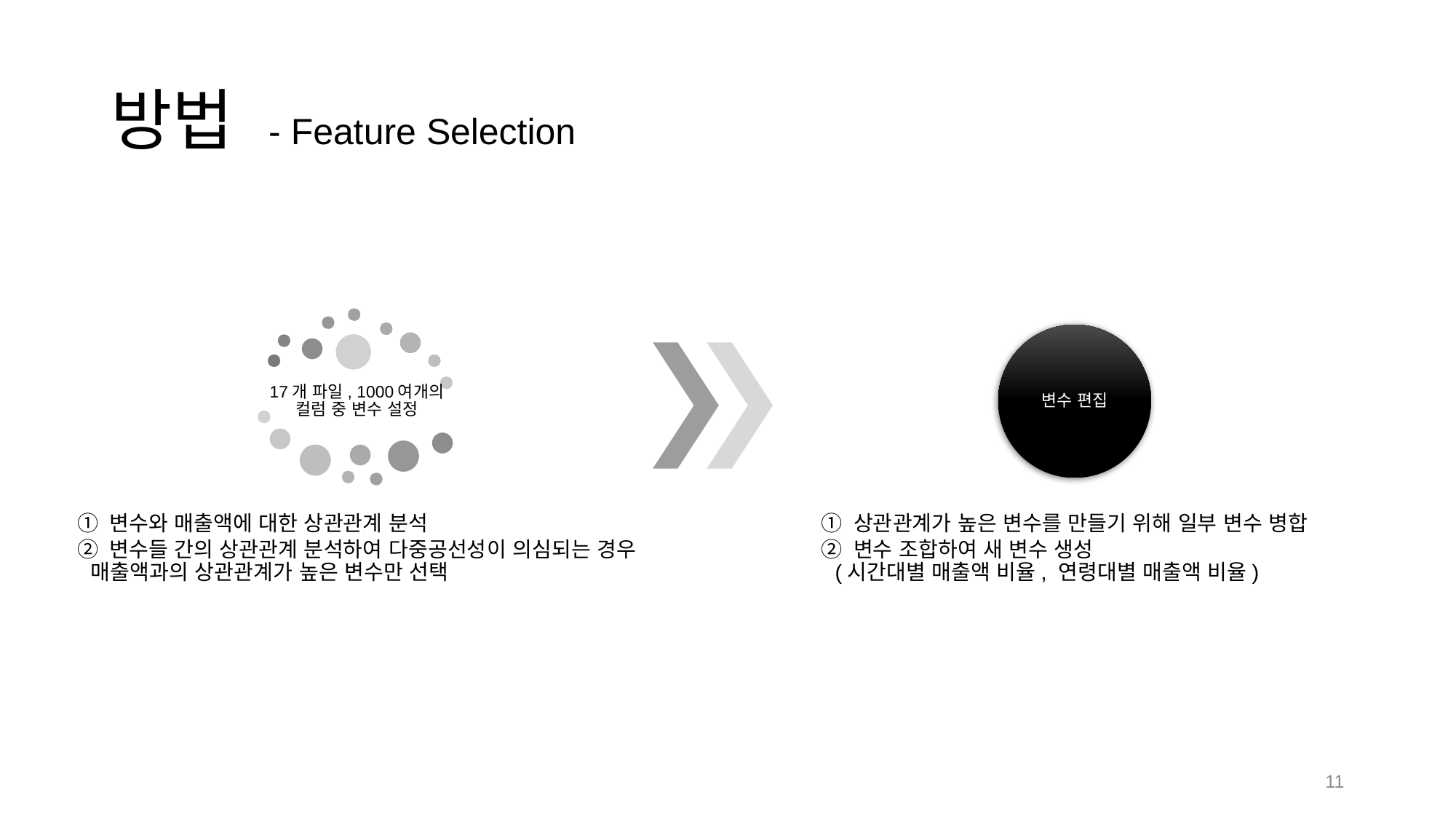

# 방법 - Feature Selection

17개 파일, 1000여개의 컬럼 중 변수 설정

변수 편집

 변수와 매출액에 대한 상관관계 분석
 변수들 간의 상관관계 분석하여 다중공선성이 의심되는 경우 매출액과의 상관관계가 높은 변수만 선택
 상관관계가 높은 변수를 만들기 위해 일부 변수 병합
 변수 조합하여 새 변수 생성
(시간대별 매출액 비율, 연령대별 매출액 비율)
11